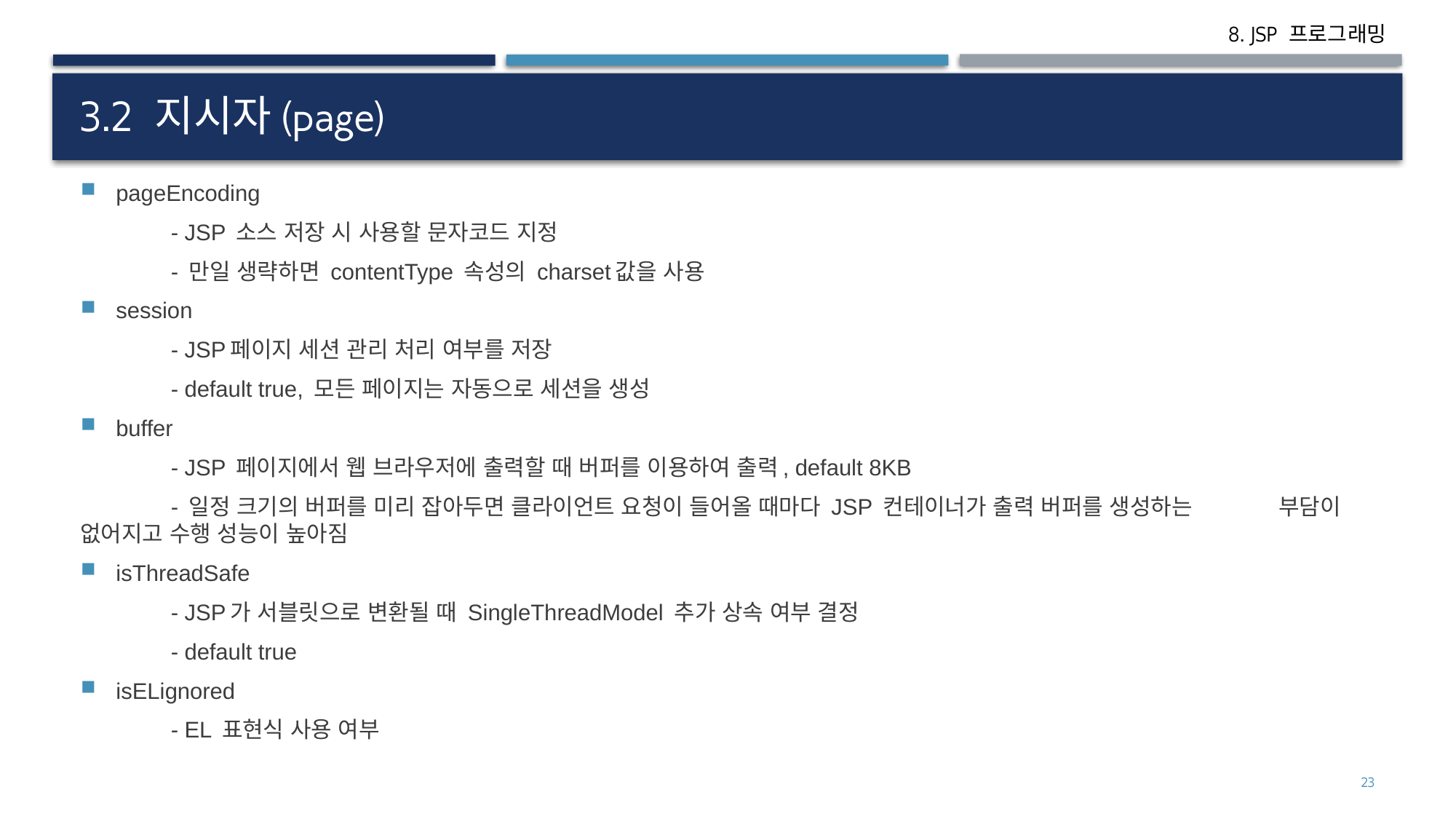

# 3.2 지시자(page)
pageEncoding
	- JSP 소스 저장 시 사용할 문자코드 지정
	- 만일 생략하면 contentType 속성의 charset값을 사용
session
	- JSP페이지 세션 관리 처리 여부를 저장
	- default true, 모든 페이지는 자동으로 세션을 생성
buffer
	- JSP 페이지에서 웹 브라우저에 출력할 때 버퍼를 이용하여 출력, default 8KB
	- 일정 크기의 버퍼를 미리 잡아두면 클라이언트 요청이 들어올 때마다 JSP 컨테이너가 출력 버퍼를 생성하는 	ㅇ부담이 없어지고 수행 성능이 높아짐
isThreadSafe
	- JSP가 서블릿으로 변환될 때 SingleThreadModel 추가 상속 여부 결정
	- default true
isELignored
	- EL 표현식 사용 여부
23